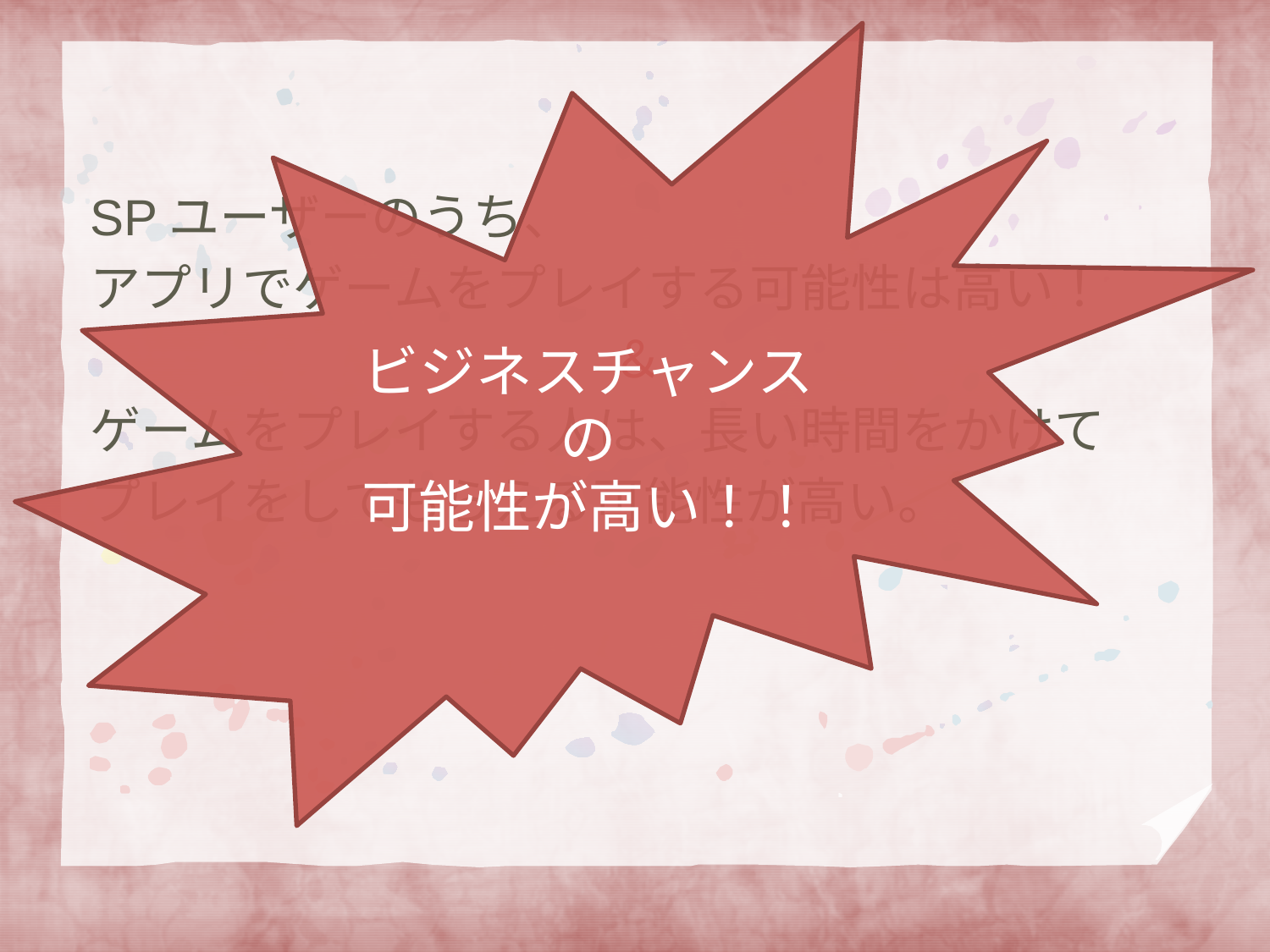

ビジネスチャンスの
可能性が高い！！
SPユーザーのうち、
アプリでゲームをプレイする可能性は高い！
＆
ゲームをプレイする人は、長い時間をかけて
プレイをしてもらえる可能性が高い。